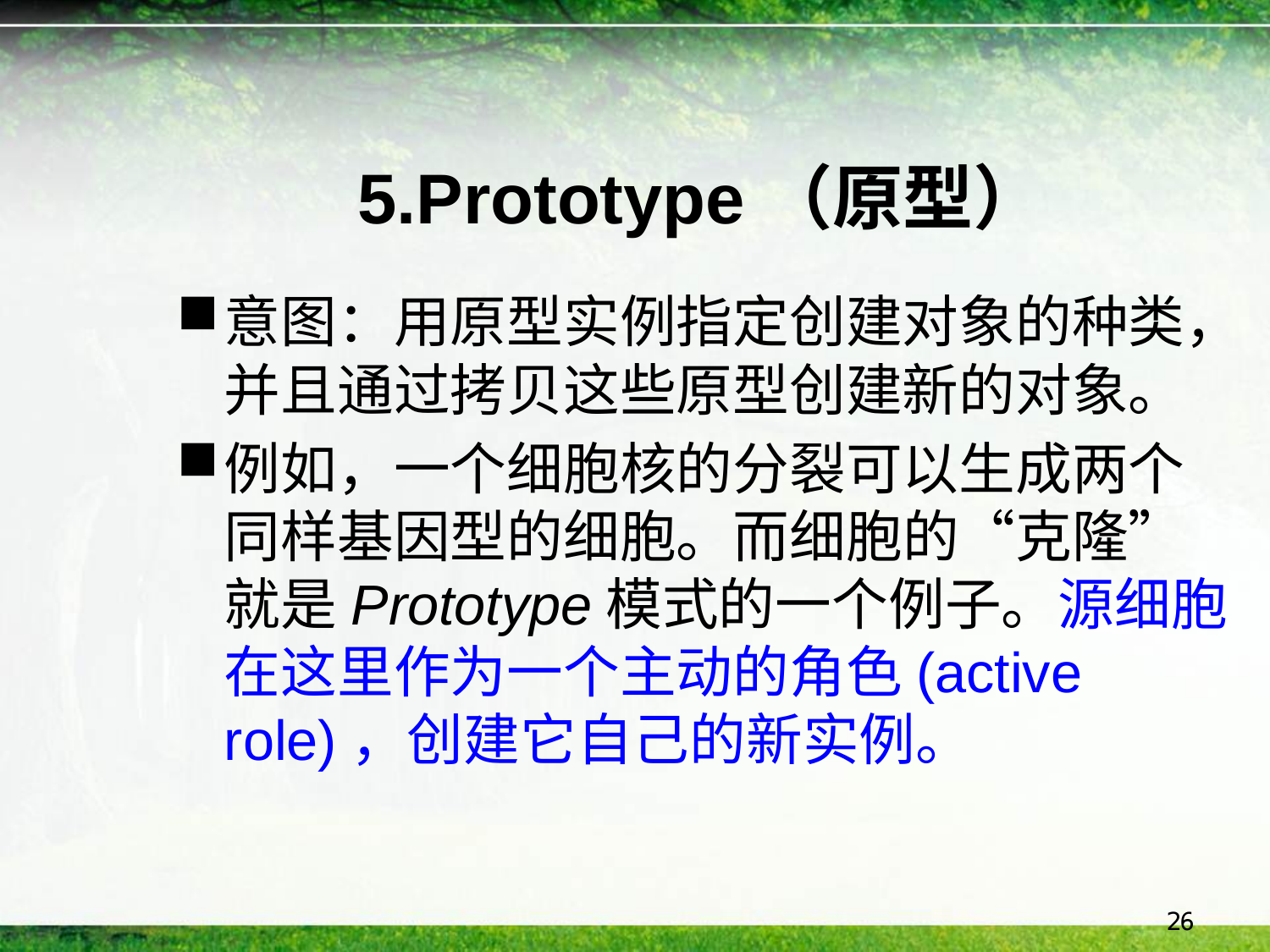

# 5.Prototype（原型）
意图：用原型实例指定创建对象的种类，并且通过拷贝这些原型创建新的对象。
例如，一个细胞核的分裂可以生成两个同样基因型的细胞。而细胞的“克隆”就是Prototype模式的一个例子。源细胞在这里作为一个主动的角色(active role)，创建它自己的新实例。

26